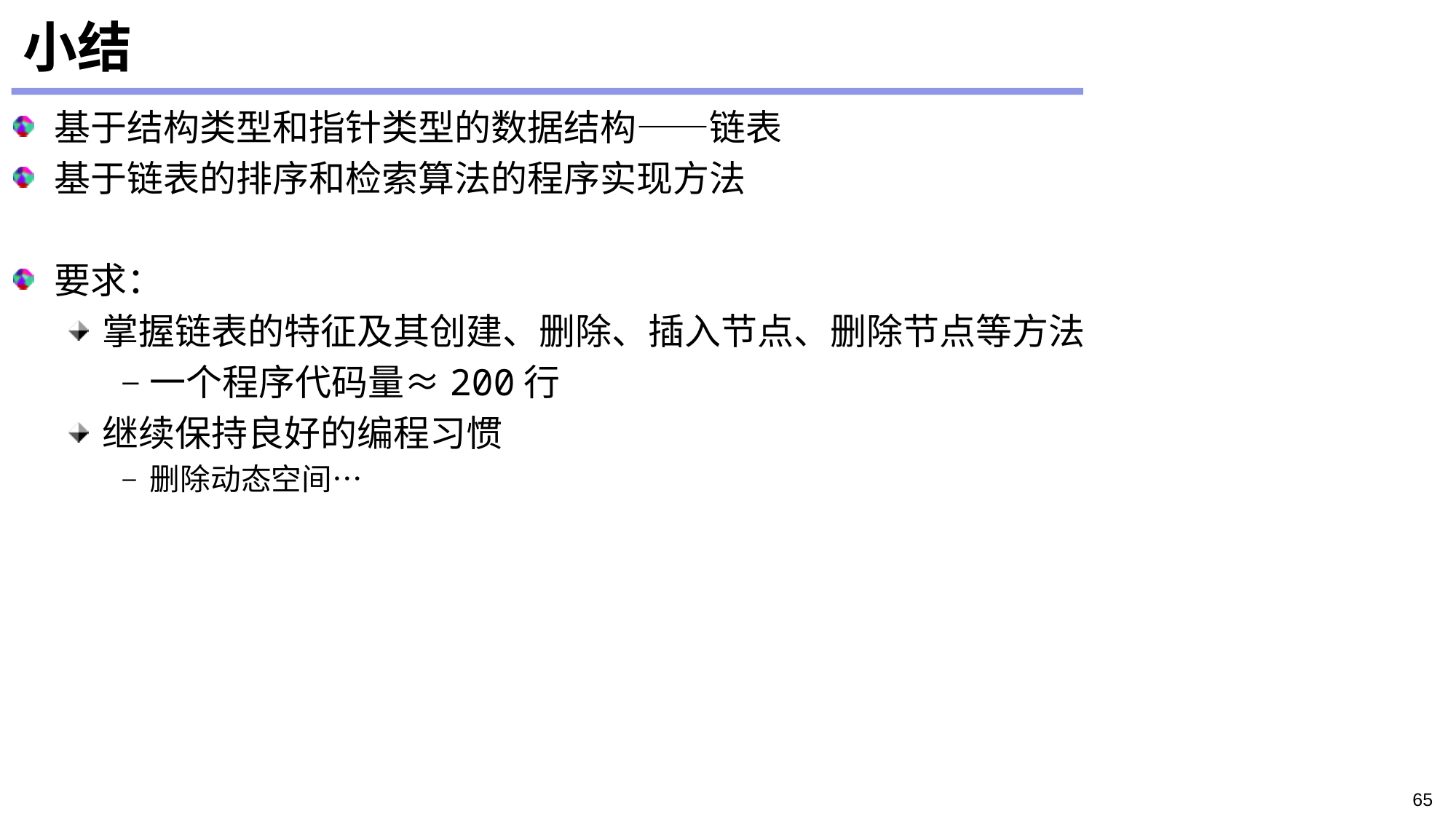

# 小结
基于结构类型和指针类型的数据结构——链表
基于链表的排序和检索算法的程序实现方法

要求：
掌握链表的特征及其创建、删除、插入节点、删除节点等方法
一个程序代码量≈200行
继续保持良好的编程习惯
删除动态空间…
65